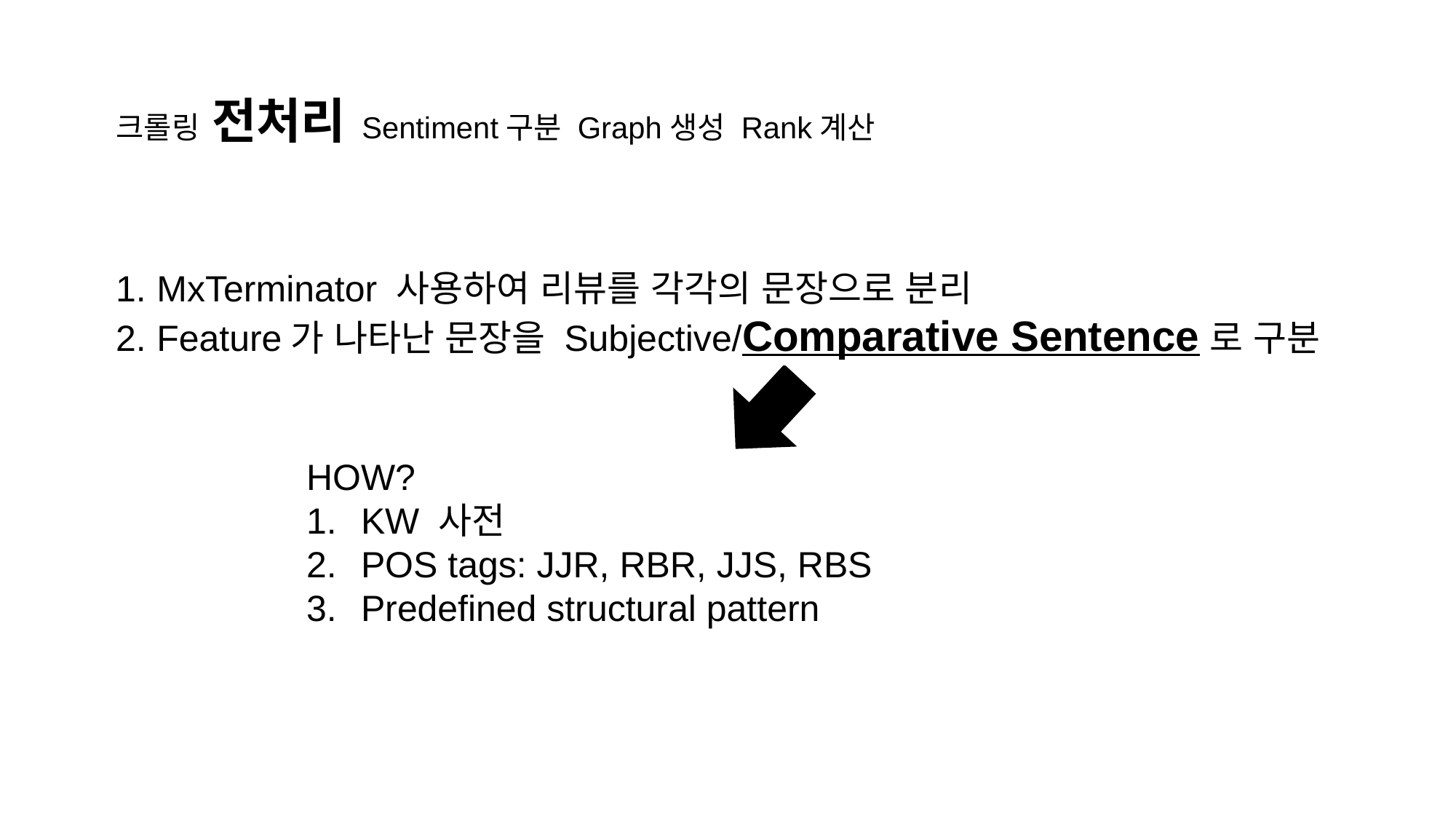

크롤링 전처리 Sentiment구분 Graph생성 Rank계산
MxTerminator 사용하여 리뷰를 각각의 문장으로 분리
Feature가 나타난 문장을 Subjective/Comparative Sentence로 구분

HOW?
KW 사전
POS tags: JJR, RBR, JJS, RBS
Predefined structural pattern